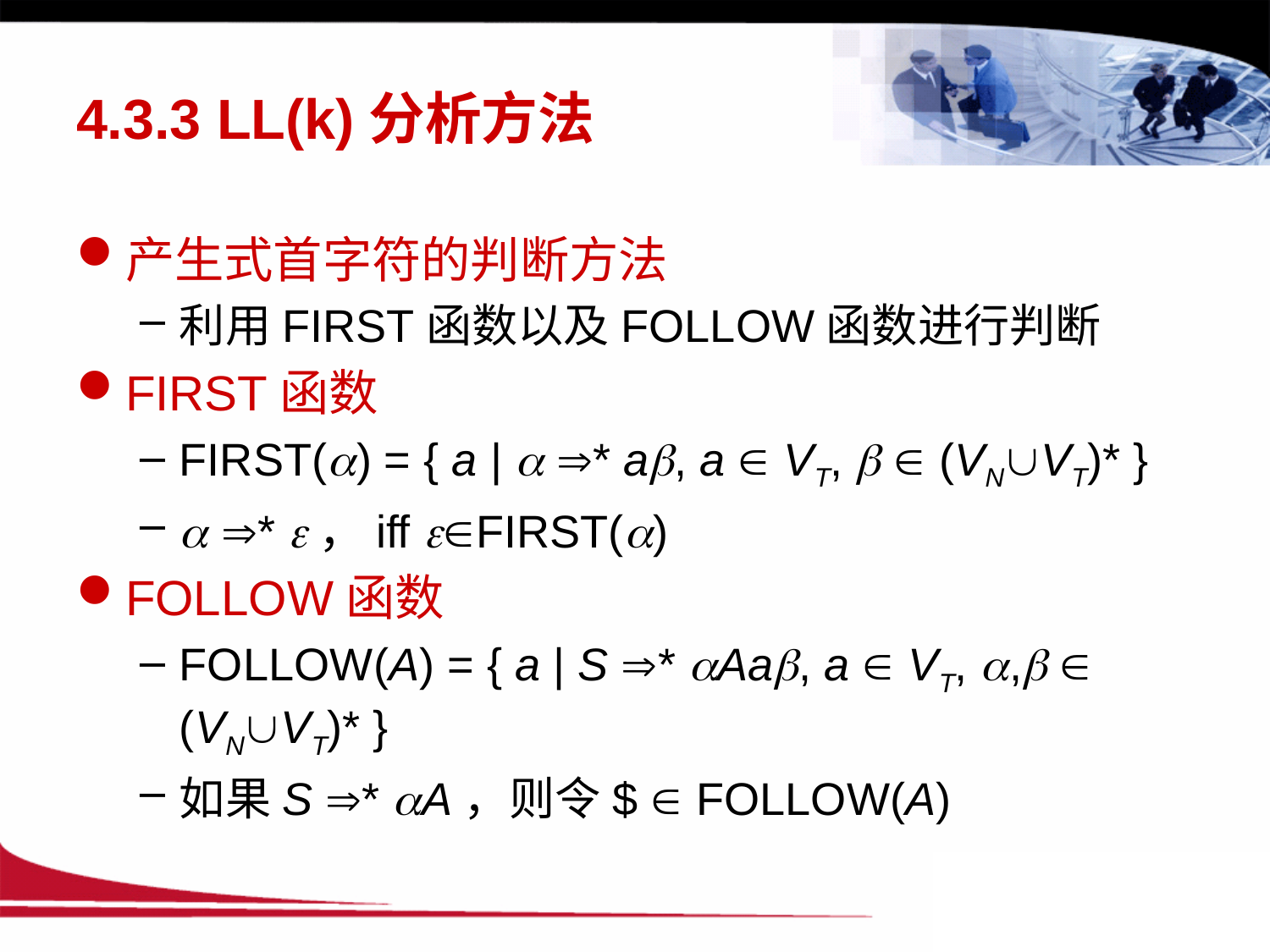

# 4.3.3 LL(k)分析方法
产生式首字符的判断方法
利用FIRST函数以及FOLLOW函数进行判断
FIRST函数
FIRST(α) = { a | α ⇒* aβ, a ∈ VT, β ∈ (VN∪VT)* }
α ⇒* ε，iff ε∈FIRST(α)
FOLLOW函数
FOLLOW(A) = { a | S ⇒* αAaβ, a ∈ VT, α,β ∈ (VN∪VT)* }
如果S ⇒* αA，则令$ ∈ FOLLOW(A)